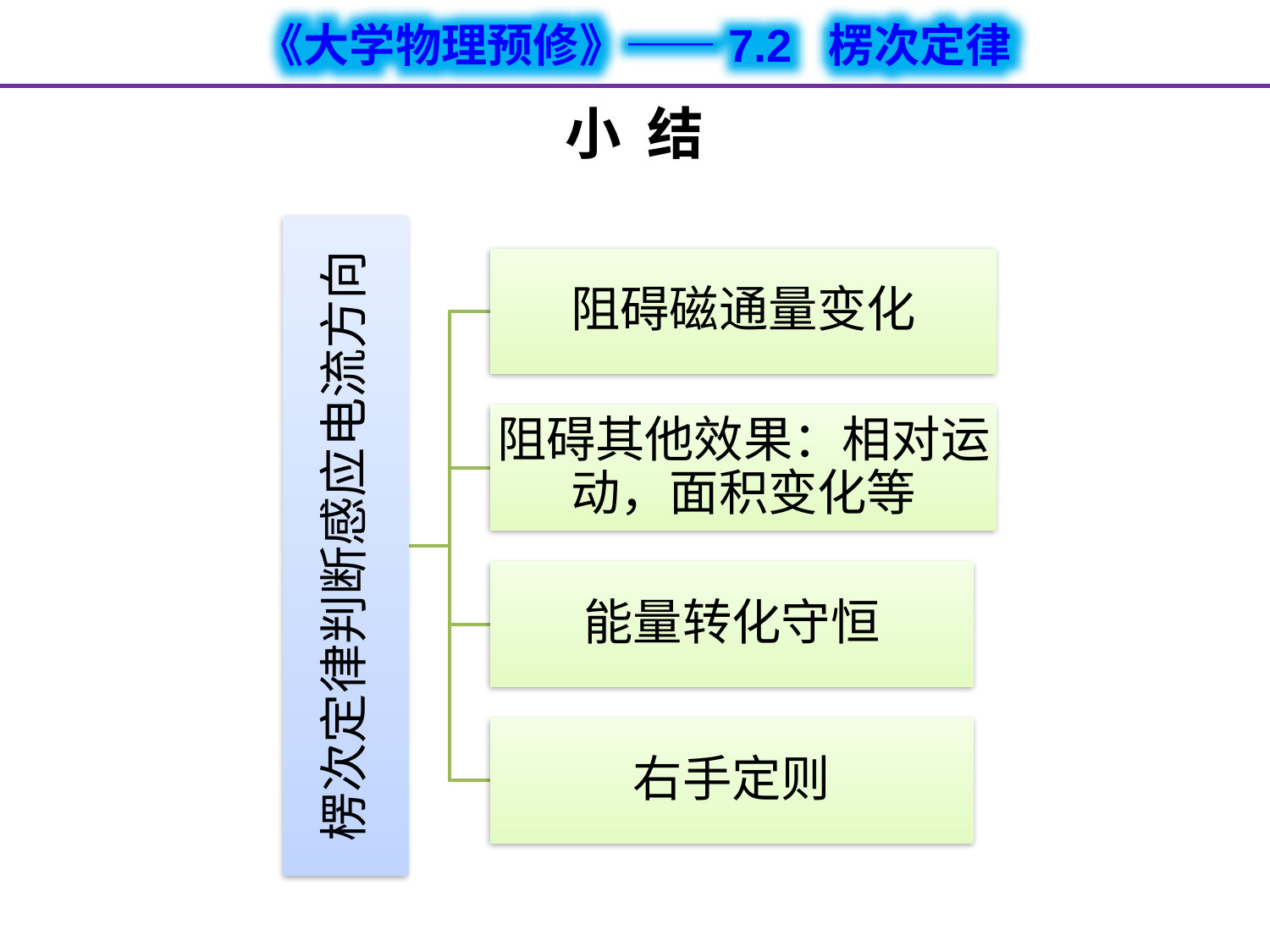

# 小  结

楞次定律判断感应电流方向
阻碍磁通量变化
阻碍其他效果：相对运动，面积变化等
能量转化守恒
右手定则